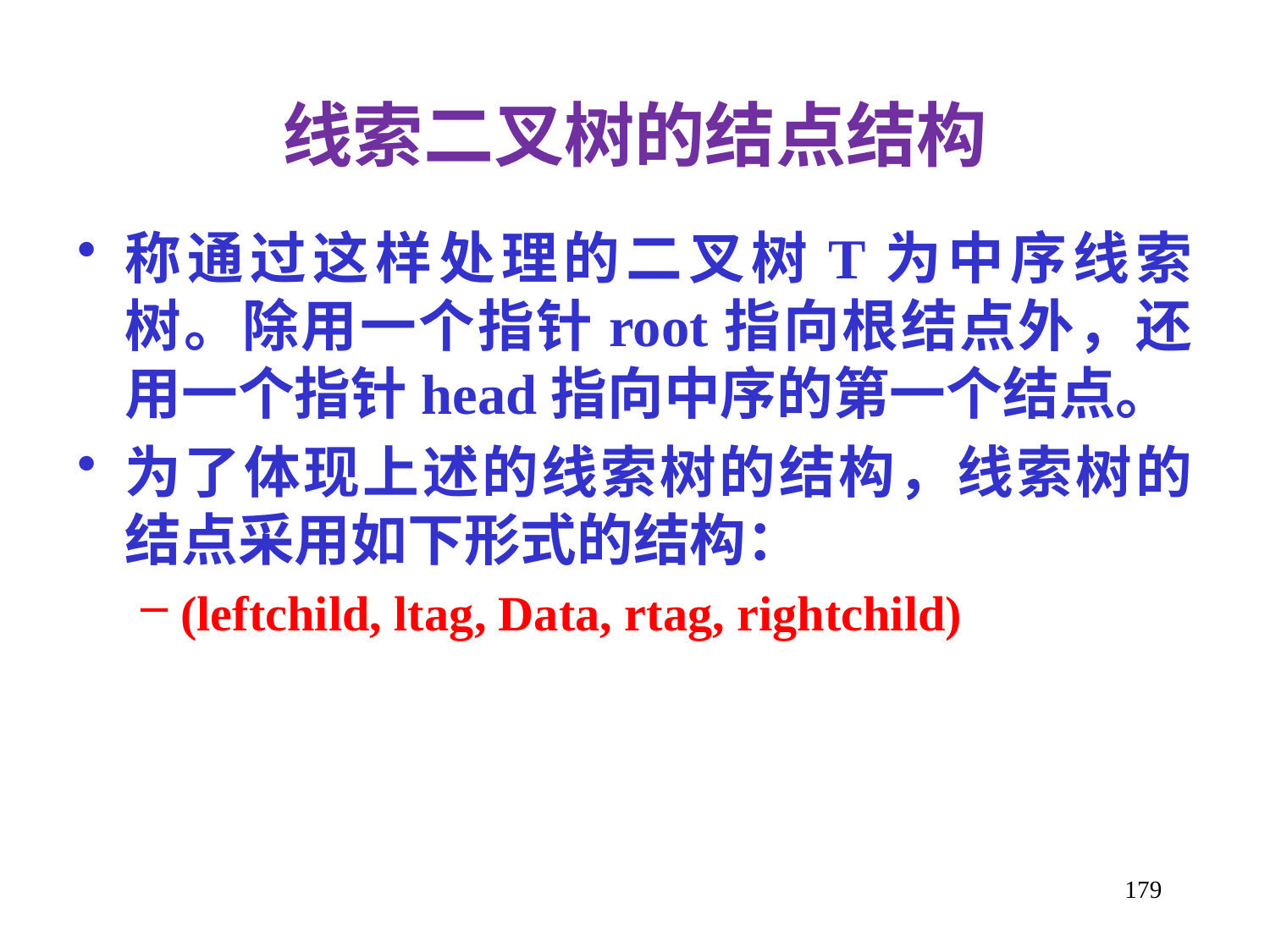

线索二叉树的结点结构
称通过这样处理的二叉树T为中序线索树。除用一个指针root指向根结点外，还用一个指针head指向中序的第一个结点。
为了体现上述的线索树的结构，线索树的结点采用如下形式的结构：
(leftchild, ltag, Data, rtag, rightchild)

179